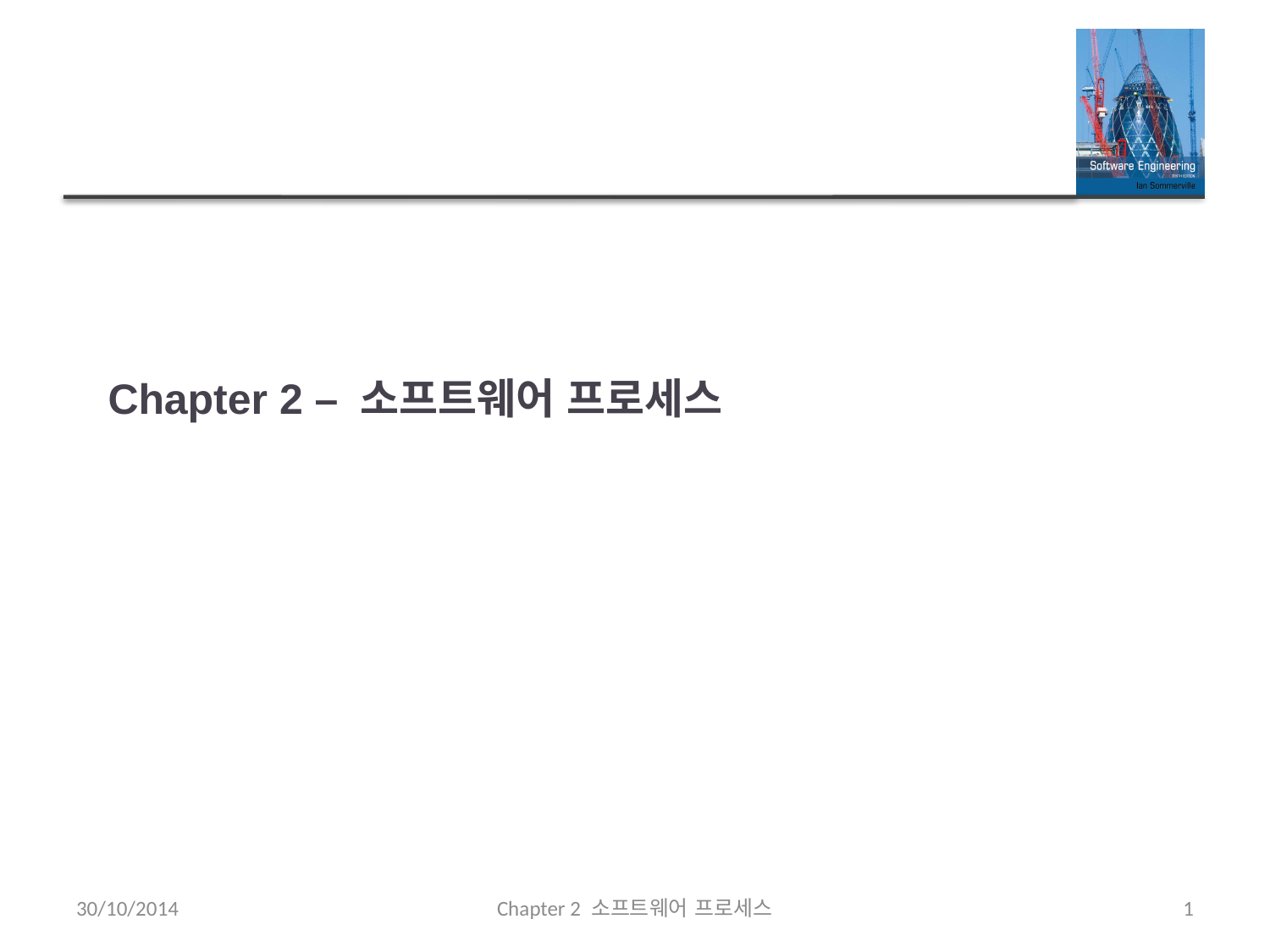

# Chapter 2 – 소프트웨어 프로세스
30/10/2014
Chapter 2 소프트웨어 프로세스
1